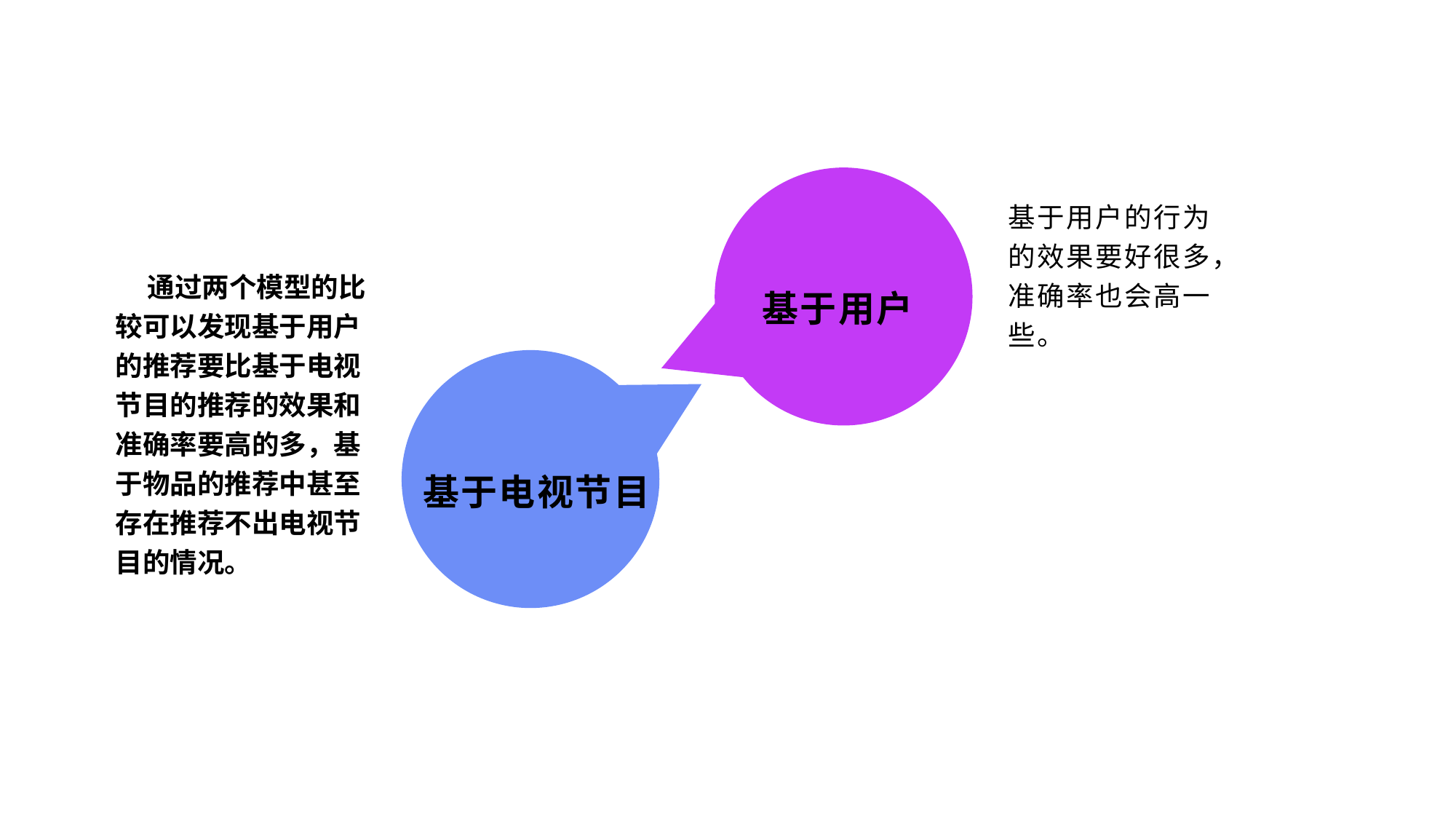

基于用户的行为的效果要好很多，准确率也会高一些。
通过两个模型的比较可以发现基于用户的推荐要比基于电视节目的推荐的效果和准确率要高的多，基于物品的推荐中甚至存在推荐不出电视节目的情况。
基于用户

基于电视节目